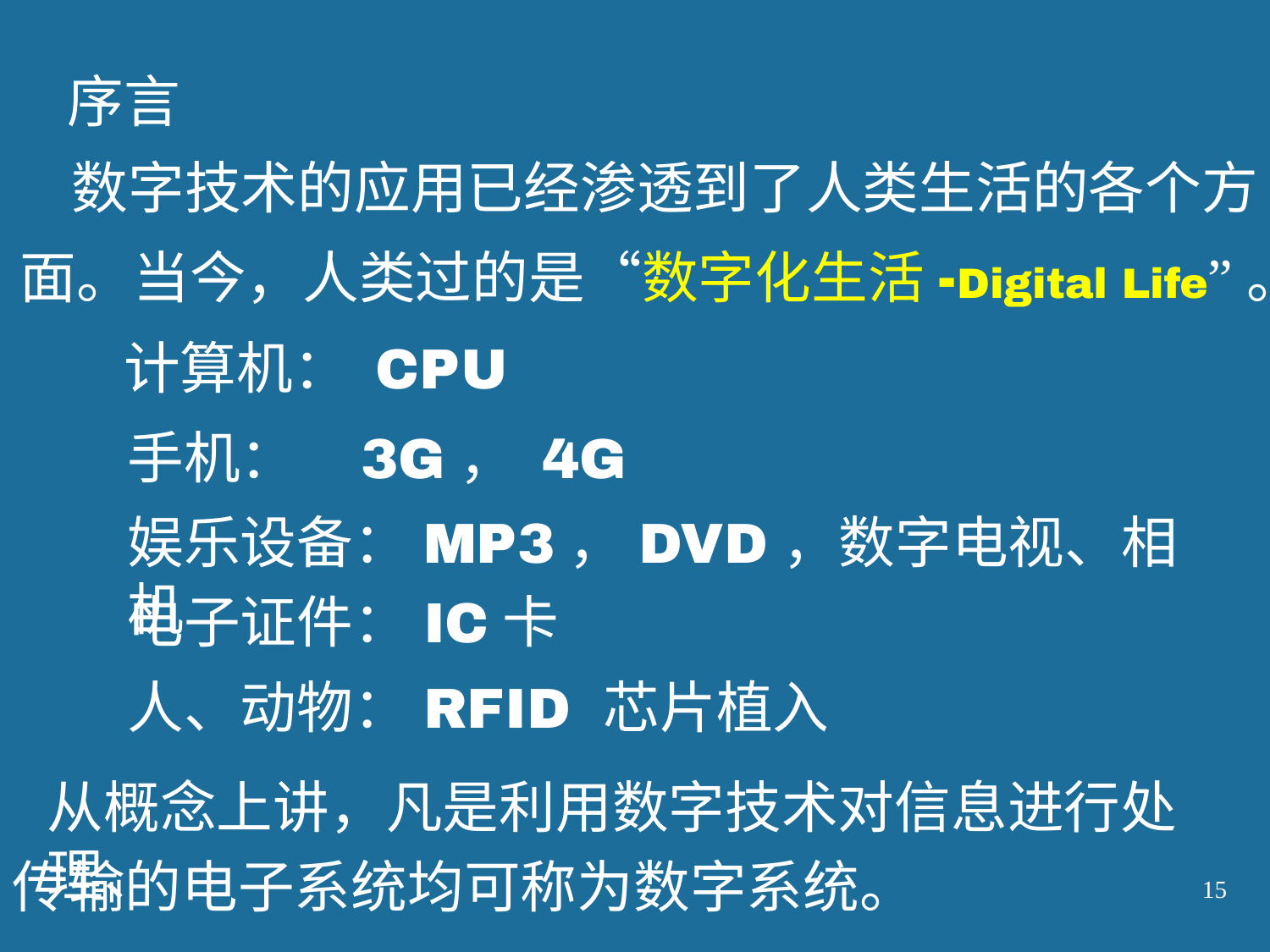

序言
  数字技术的应用已经渗透到了人类生活的各个方
面。当今，人类过的是“数字化生活-Digital Life”。
计算机： CPU
手机：    3G， 4G
娱乐设备：MP3，DVD，数字电视、相机
电子证件：IC卡
人、动物：RFID 芯片植入
从概念上讲，凡是利用数字技术对信息进行处理、
传输的电子系统均可称为数字系统。
15